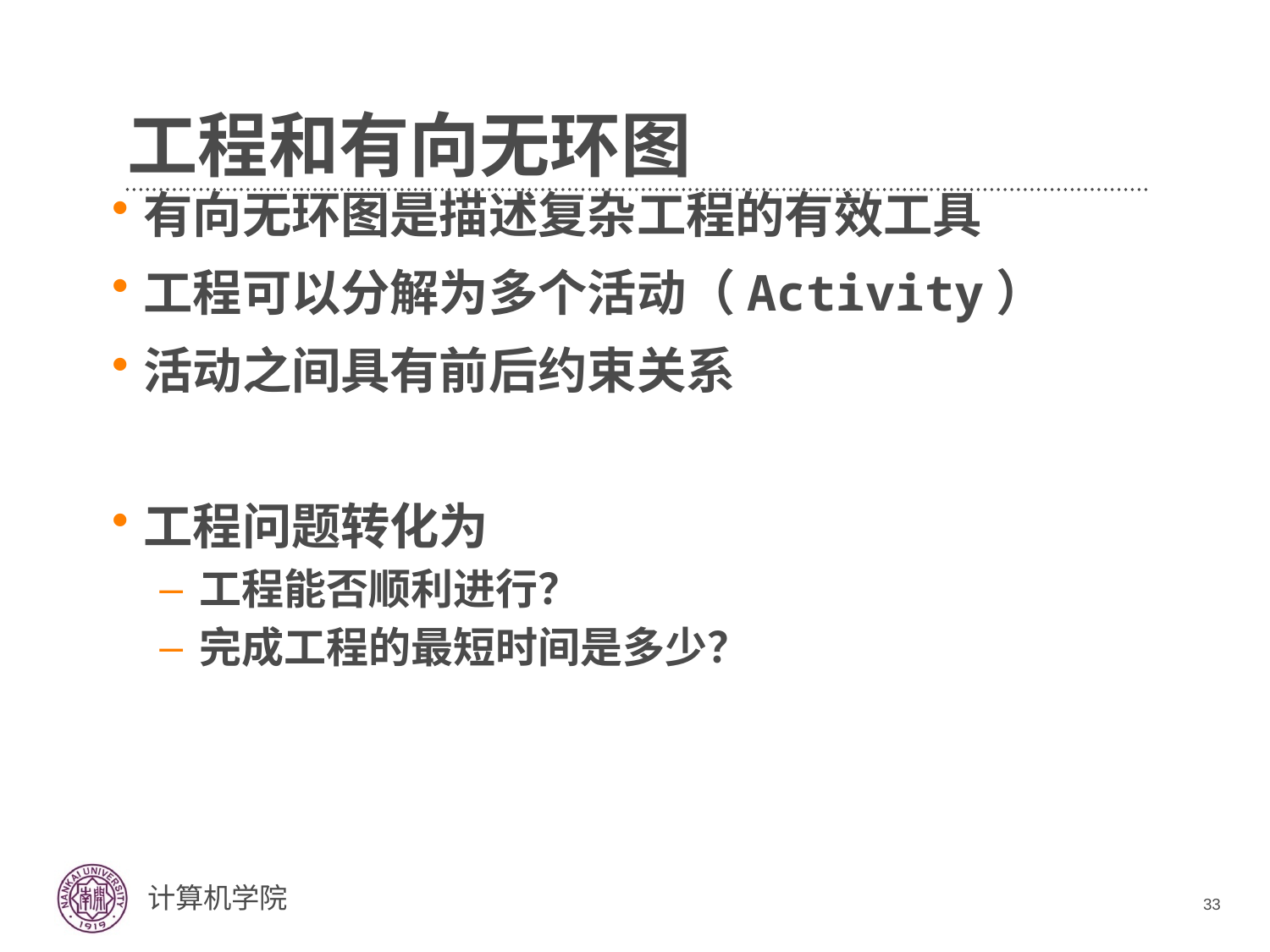

# 工程和有向无环图
有向无环图是描述复杂工程的有效工具
工程可以分解为多个活动（Activity）
活动之间具有前后约束关系

工程问题转化为
工程能否顺利进行？
完成工程的最短时间是多少？
33